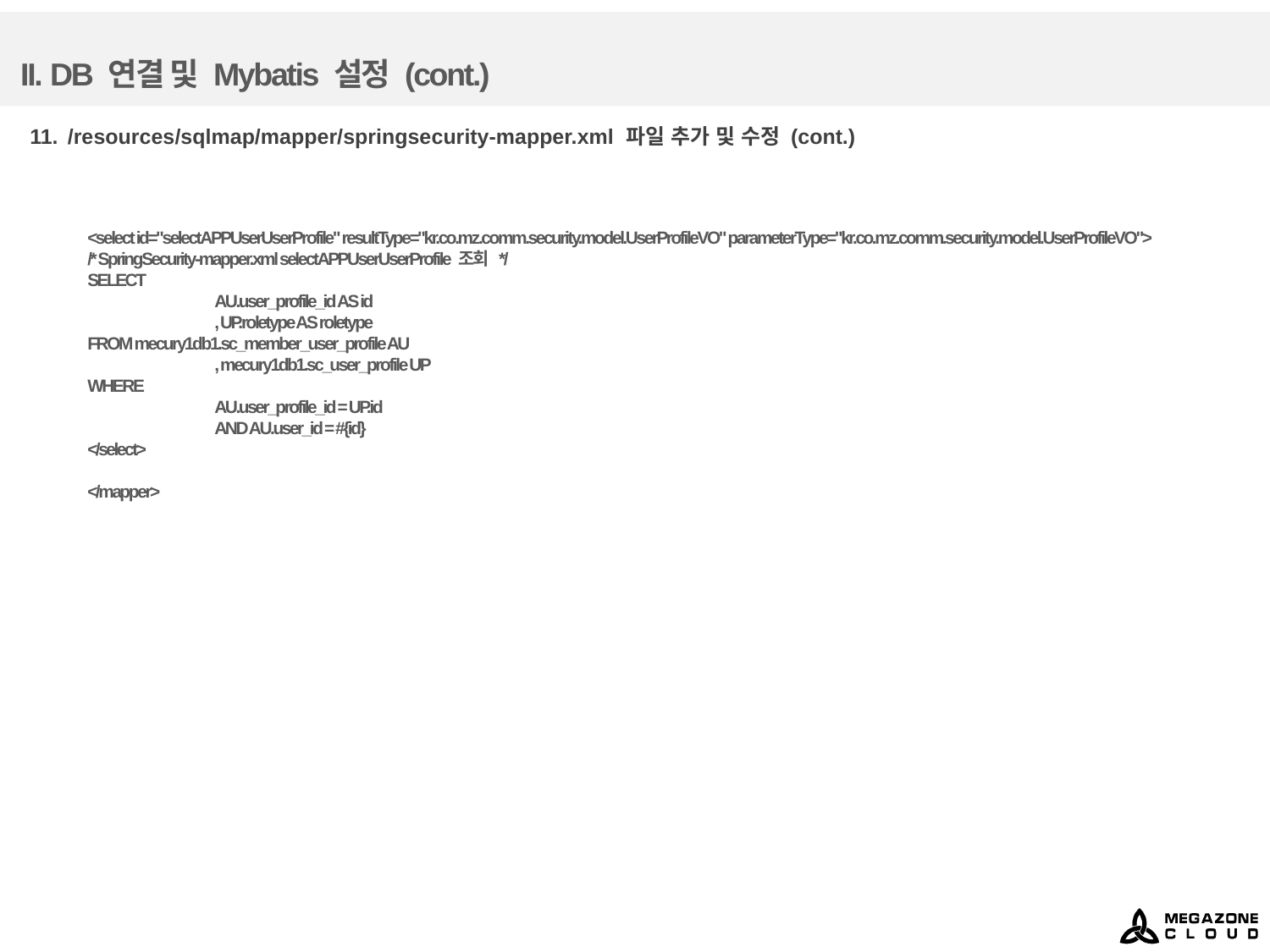

# II. DB 연결 및 Mybatis 설정 (cont.)
 /resources/sqlmap/mapper/springsecurity-mapper.xml 파일 추가 및 수정 (cont.)

<select id="selectAPPUserUserProfile" resultType="kr.co.mz.comm.security.model.UserProfileVO" parameterType="kr.co.mz.comm.security.model.UserProfileVO">
/* SpringSecurity-mapper.xml selectAPPUserUserProfile 조회  */
SELECT
	AU.user_profile_id AS id
	, UP.roletype AS roletype
FROM mecury1db1.sc_member_user_profile AU
	, mecury1db1.sc_user_profile UP
WHERE
	AU.user_profile_id = UP.id
	AND AU.user_id = #{id}
</select>

</mapper>